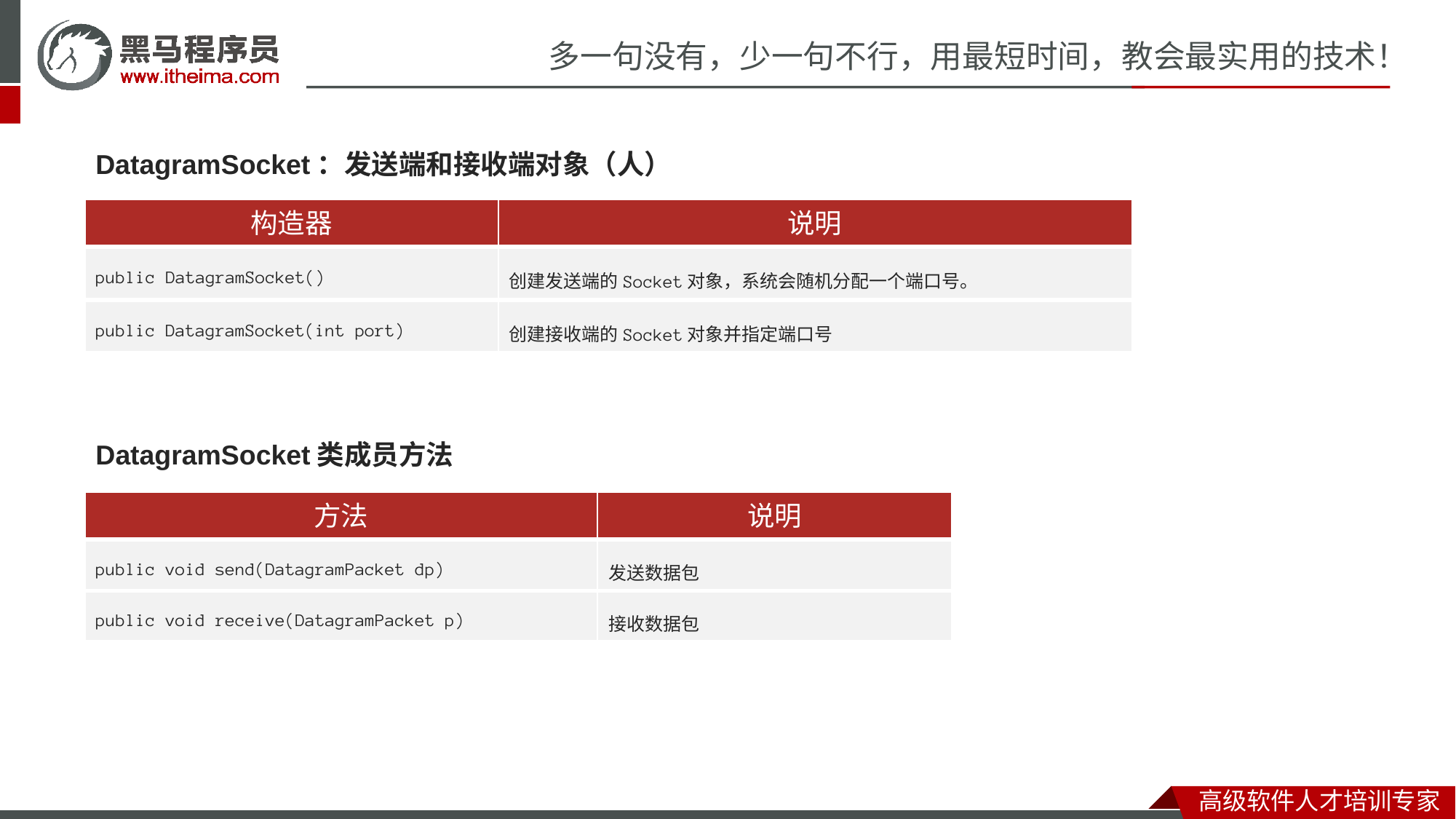

DatagramSocket：发送端和接收端对象（人）

| 构造器 | 说明 |
| --- | --- |
| public DatagramSocket()​ | 创建发送端的Socket对象，系统会随机分配一个端口号。 |
| public DatagramSocket(int port) | 创建接收端的Socket对象并指定端口号 |
DatagramSocket类成员方法
| 方法 | 说明 |
| --- | --- |
| public void send(DatagramPacket dp) | 发送数据包 |
| public void receive(DatagramPacket p) | 接收数据包 |